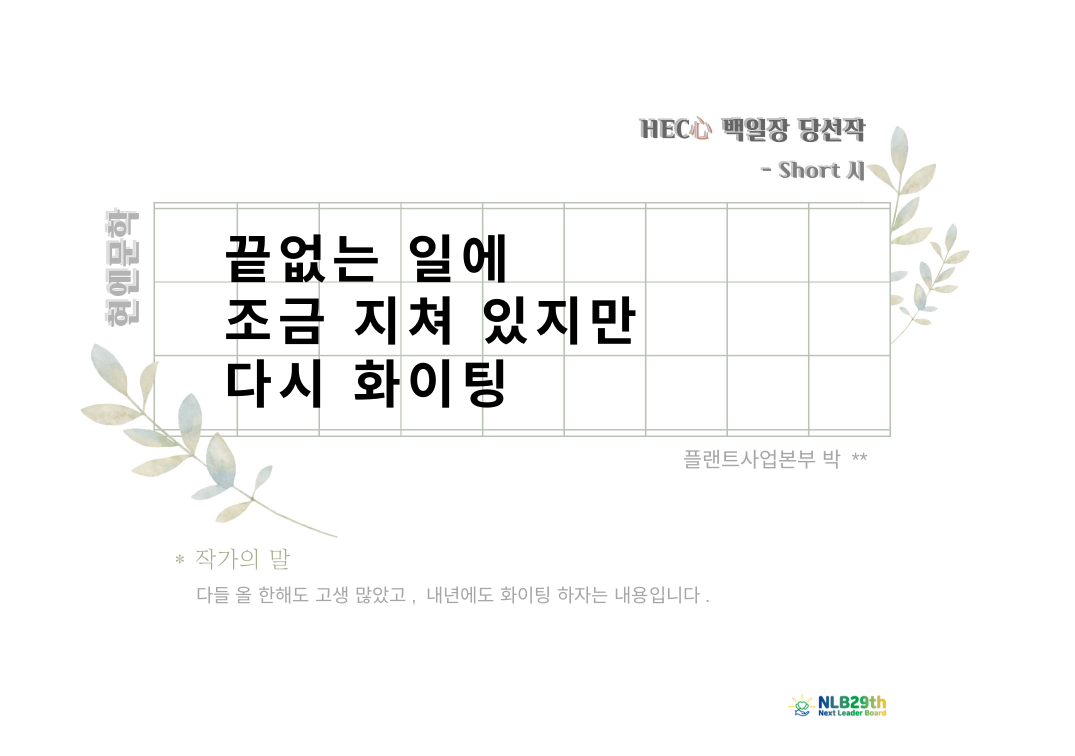

끝없는 일에
조금 지쳐 있지만
다시 화이팅
플랜트사업본부 박 **
다들 올 한해도 고생 많았고, 내년에도 화이팅 하자는 내용입니다.